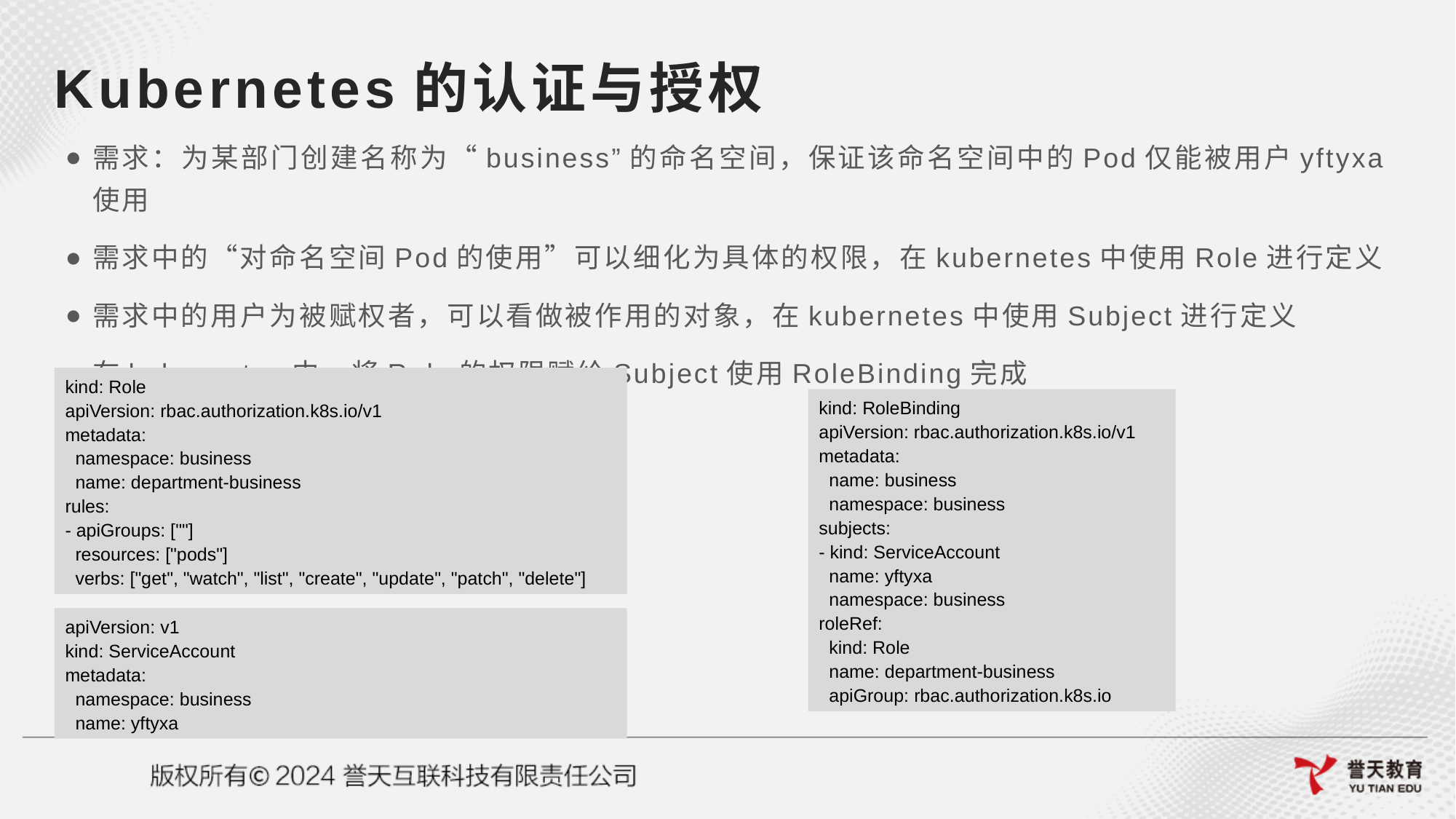

# Kubernetes的认证与授权
需求：为某部门创建名称为“business”的命名空间，保证该命名空间中的Pod仅能被用户yftyxa使用
需求中的“对命名空间Pod的使用”可以细化为具体的权限，在kubernetes中使用Role进行定义
需求中的用户为被赋权者，可以看做被作用的对象，在kubernetes中使用Subject进行定义
在kubernetes中，将Role的权限赋给Subject使用RoleBinding完成

kind: Role
apiVersion: rbac.authorization.k8s.io/v1
metadata:
  namespace: business
  name: department-business
rules:
- apiGroups: [""]
  resources: ["pods"]
  verbs: ["get", "watch", "list", "create", "update", "patch", "delete"]
kind: RoleBinding
apiVersion: rbac.authorization.k8s.io/v1
metadata:
  name: business
  namespace: business
subjects:
- kind: ServiceAccount
  name: yftyxa
  namespace: business
roleRef:
  kind: Role
  name: department-business
  apiGroup: rbac.authorization.k8s.io
apiVersion: v1
kind: ServiceAccount
metadata:
  namespace: business
  name: yftyxa